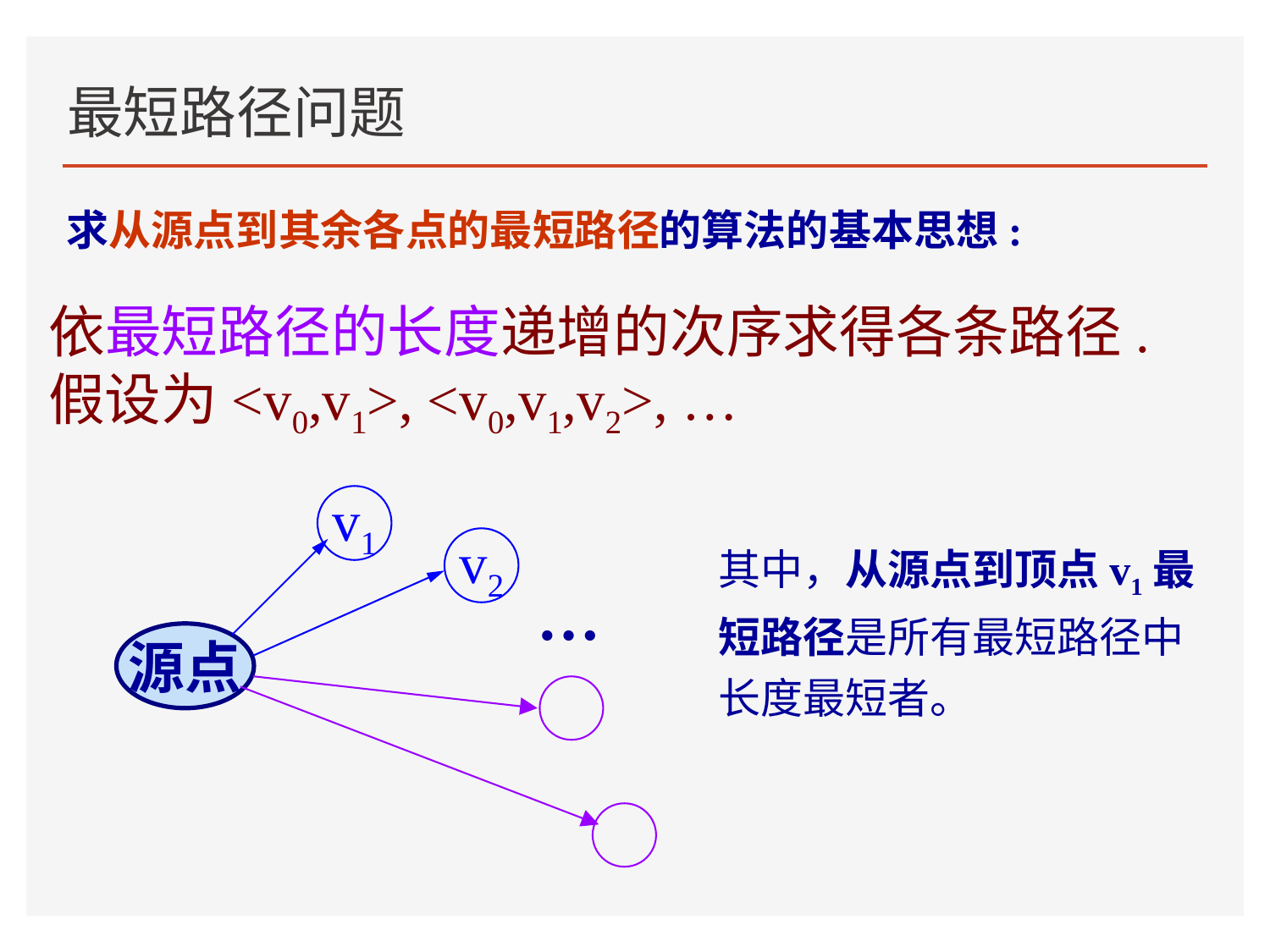

# 最短路径问题
求从源点到其余各点的最短路径的算法的基本思想:
依最短路径的长度递增的次序求得各条路径. 假设为<v0,v1>, <v0,v1,v2>, …
v1
其中，从源点到顶点v1最短路径是所有最短路径中长度最短者。
v2

…
源点